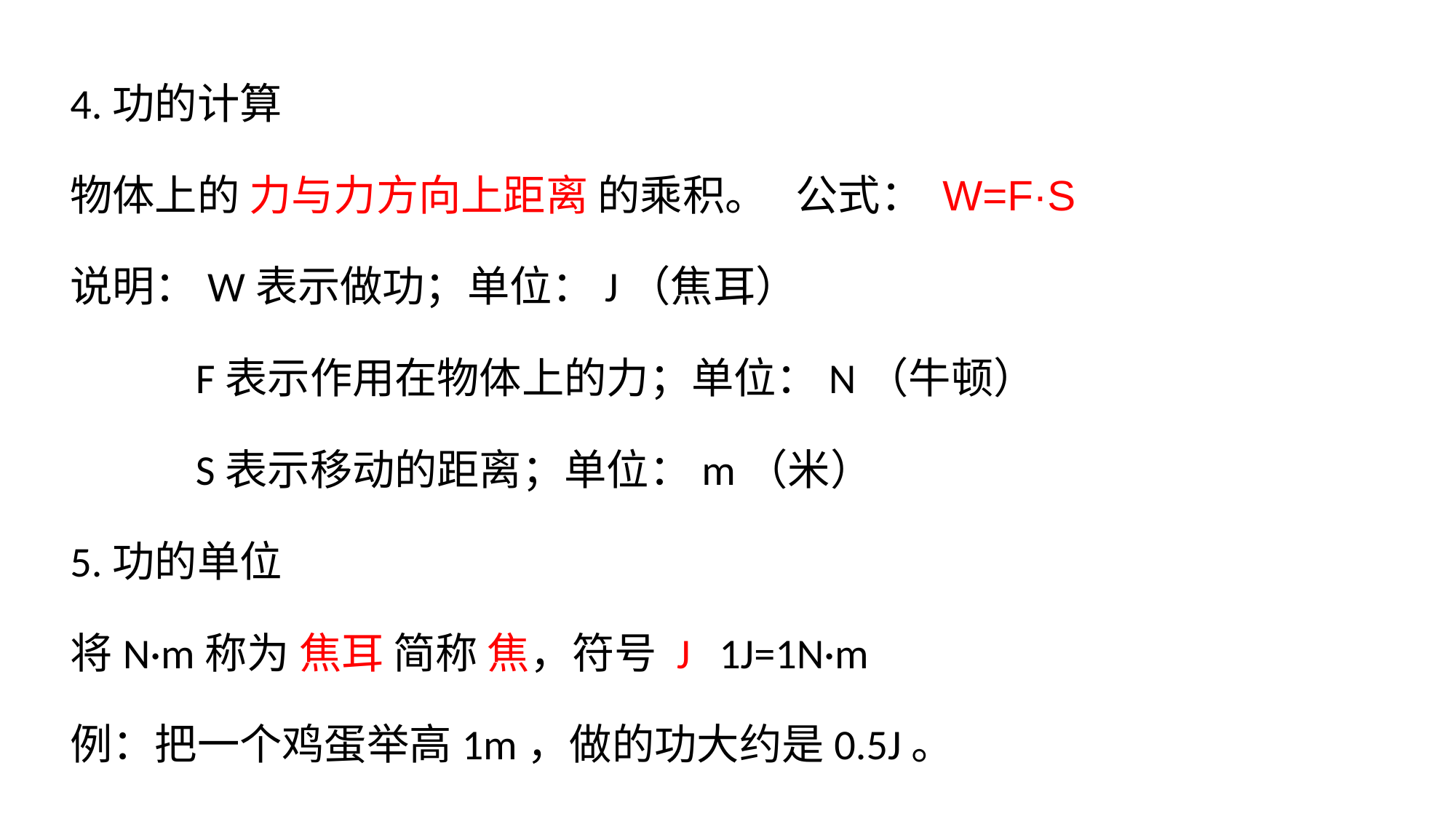

4.功的计算
物体上的 力与力方向上距离 的乘积。   公式： W=F·S
说明：W表示做功；单位：J（焦耳）
             F表示作用在物体上的力；单位：N（牛顿）
             S表示移动的距离；单位：m（米）
5.功的单位
将N·m称为 焦耳 简称 焦，符号 J   1J=1N·m
例：把一个鸡蛋举高1m，做的功大约是0.5J。